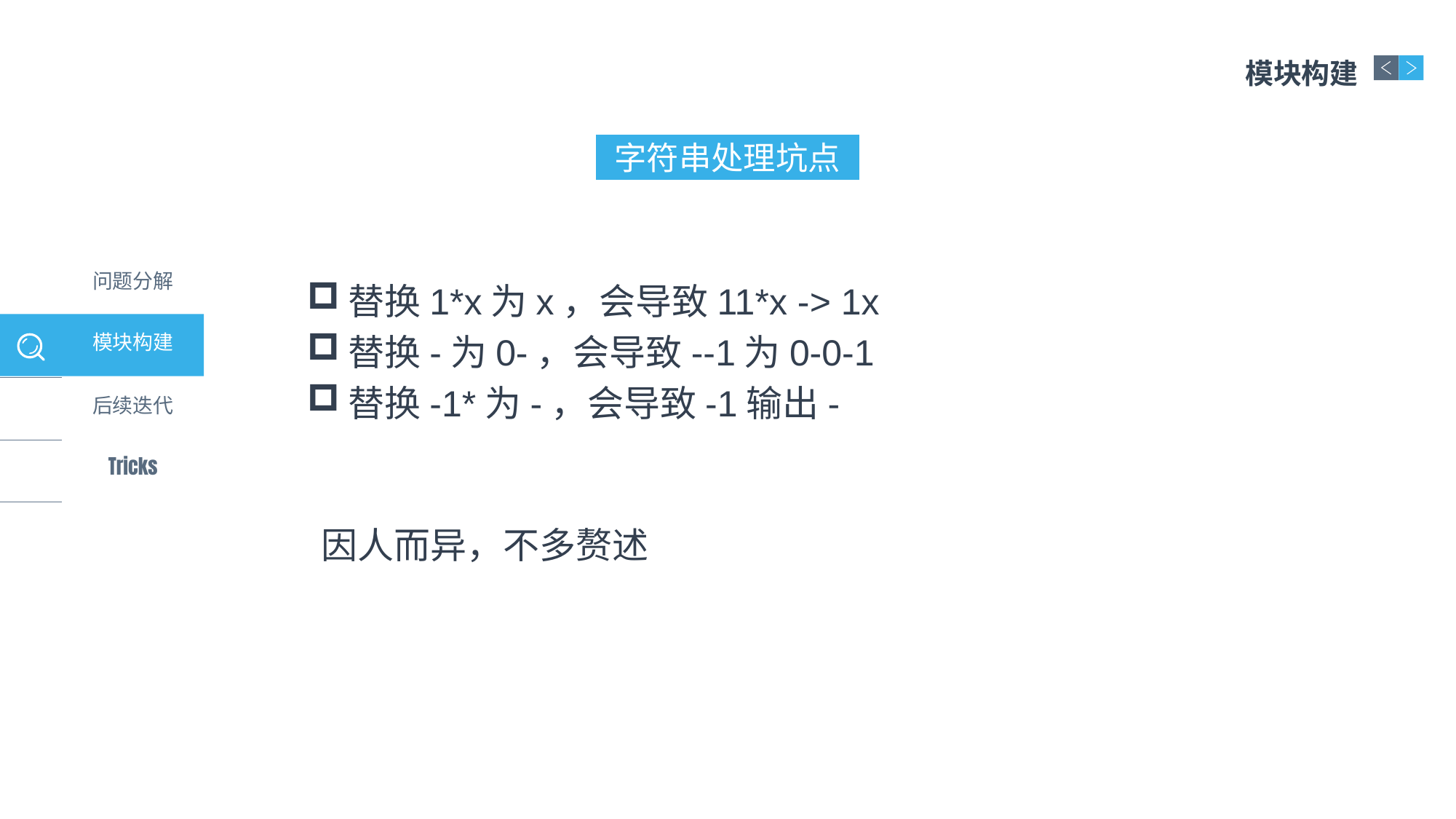

模块构建

字符串处理坑点
问题分解

替换1*x为x，会导致11*x -> 1x
替换-为0-，会导致--1为0-0-1
替换-1*为-，会导致-1输出-

模块构建

后续迭代

Tricks

因人而异，不多赘述